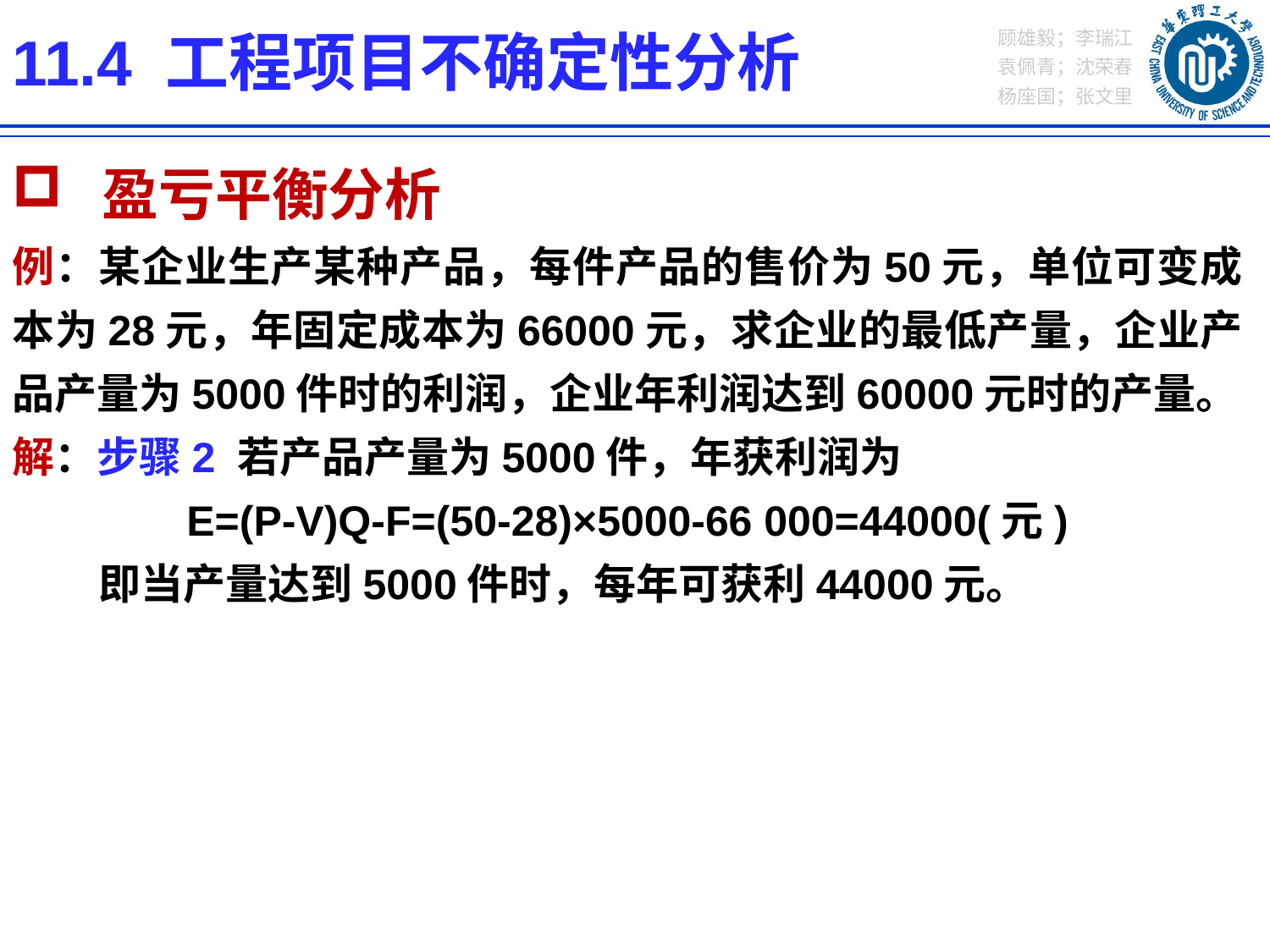

11.4 工程项目不确定性分析
 盈亏平衡分析
例：某企业生产某种产品，每件产品的售价为50元，单位可变成本为28元，年固定成本为66000元，求企业的最低产量，企业产品产量为5000件时的利润，企业年利润达到60000元时的产量。
解：步骤2 若产品产量为5000件，年获利润为
E=(P-V)Q-F=(50-28)×5000-66 000=44000(元)
        即当产量达到5000件时，每年可获利44000元。